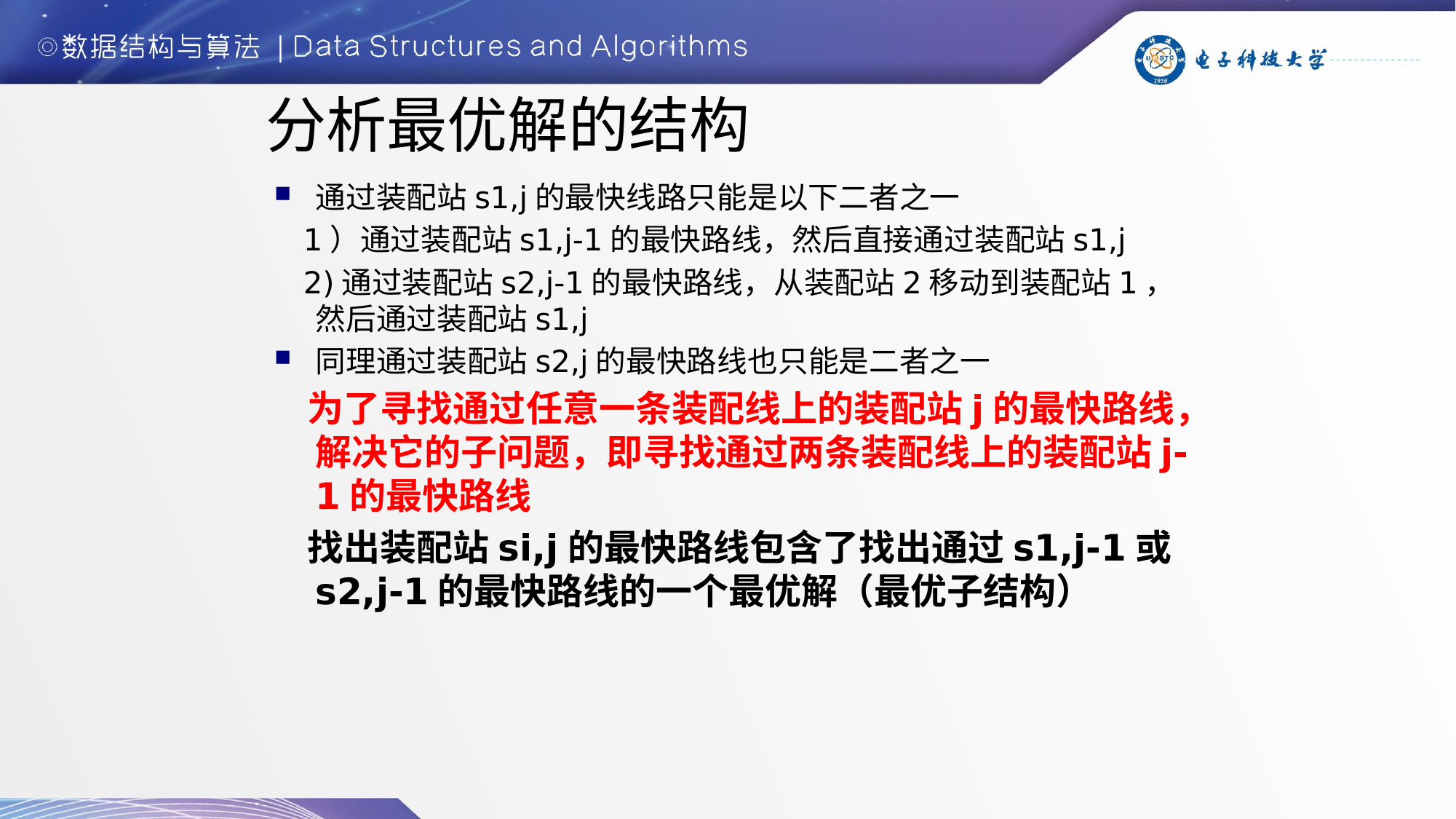

# 分析最优解的结构
通过装配站s1,j的最快线路只能是以下二者之一
   1）通过装配站s1,j-1的最快路线，然后直接通过装配站s1,j
   2)通过装配站s2,j-1的最快路线，从装配站2移动到装配站1，然后通过装配站s1,j
同理通过装配站s2,j的最快路线也只能是二者之一
   为了寻找通过任意一条装配线上的装配站j的最快路线，解决它的子问题，即寻找通过两条装配线上的装配站j-1的最快路线
   找出装配站si,j的最快路线包含了找出通过s1,j-1或s2,j-1的最快路线的一个最优解（最优子结构）